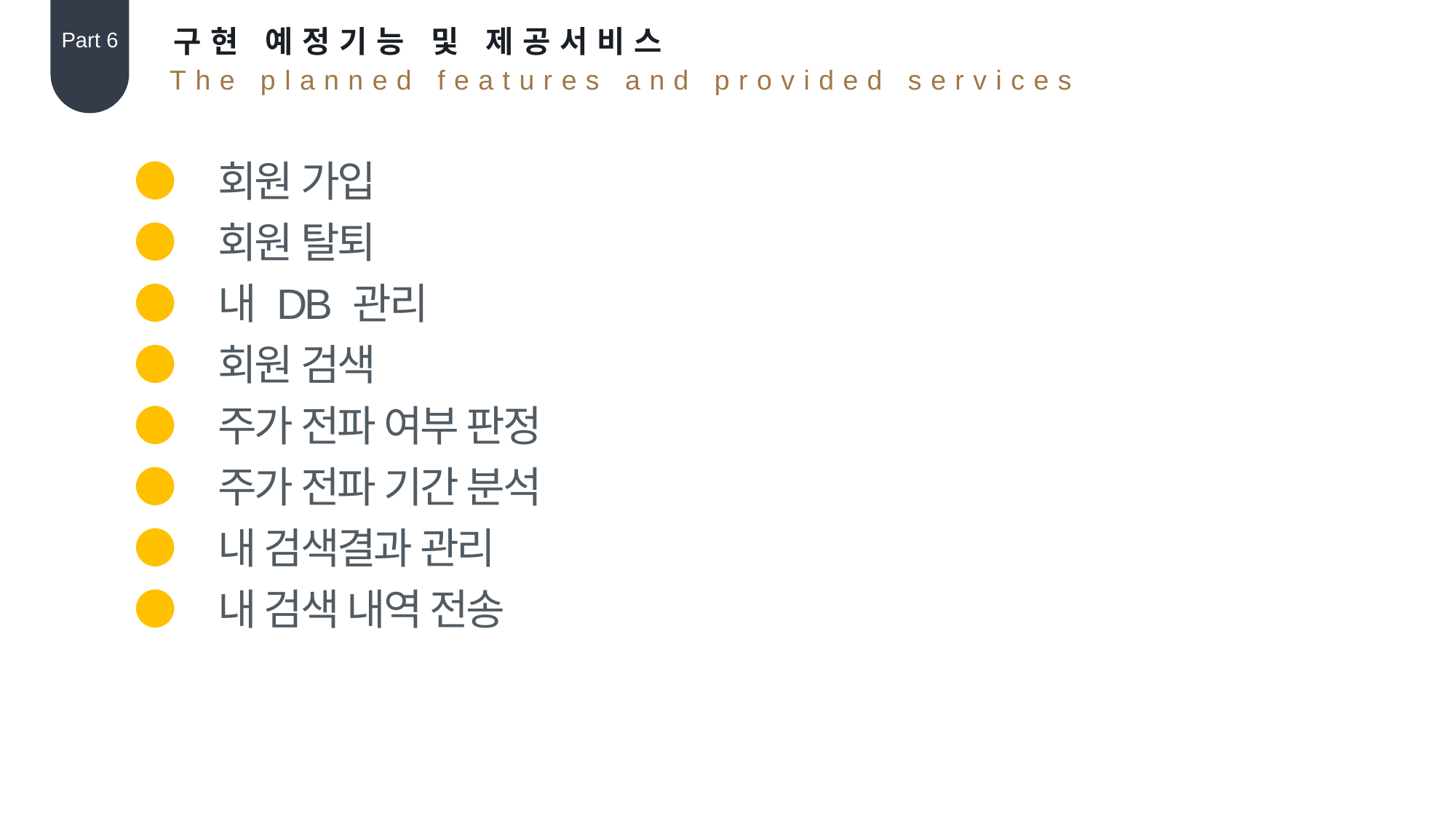

구현 예정기능 및 제공서비스
Part 6
The planned features and provided services
●   회원 가입
●   회원 탈퇴
●   내 DB 관리
●   회원 검색
●   주가 전파 여부 판정
●   주가 전파 기간 분석
●   내 검색결과 관리
●   내 검색 내역 전송